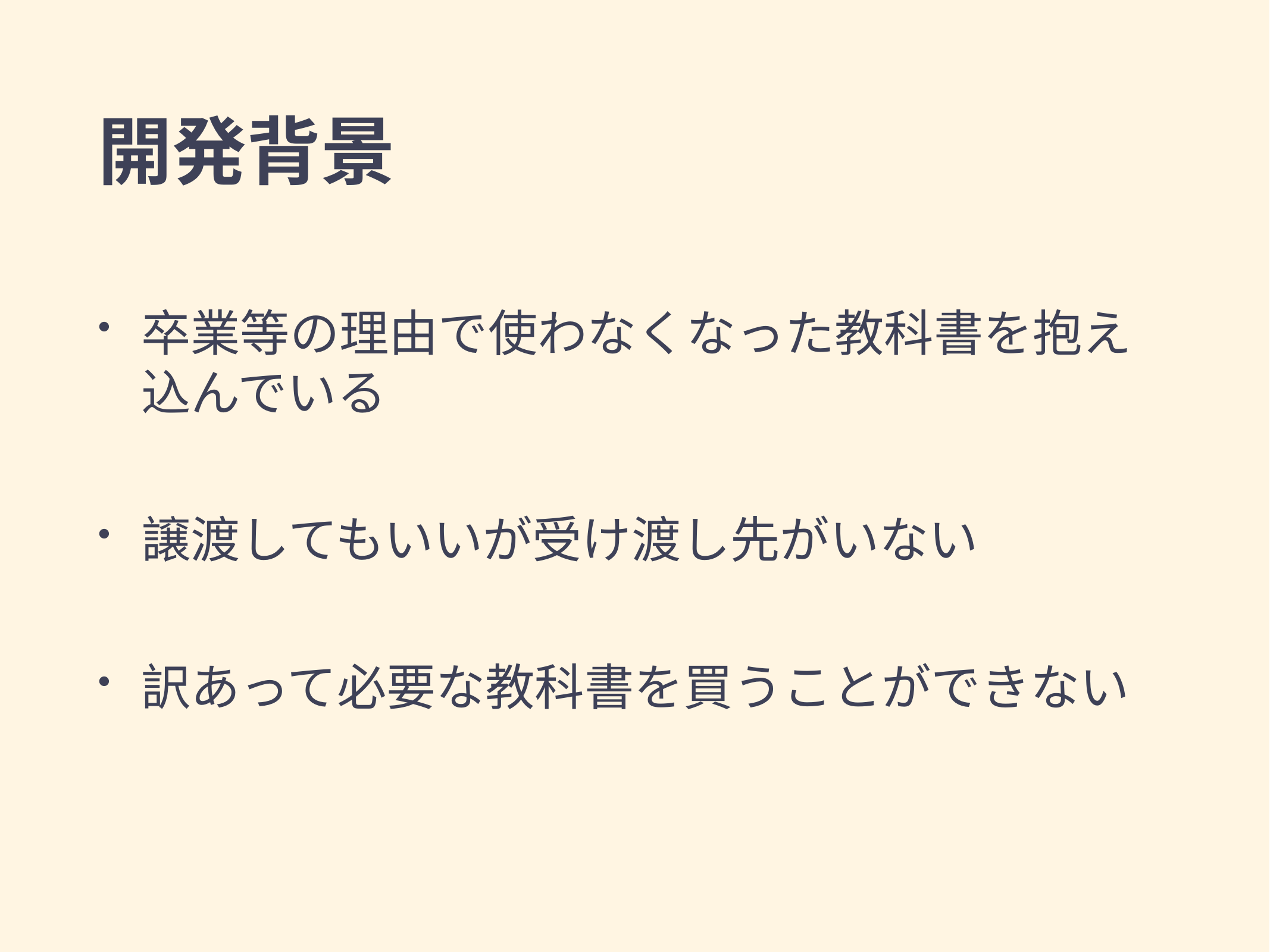

# 開発背景
卒業等の理由で使わなくなった教科書を抱え込んでいる
譲渡してもいいが受け渡し先がいない
訳あって必要な教科書を買うことができない